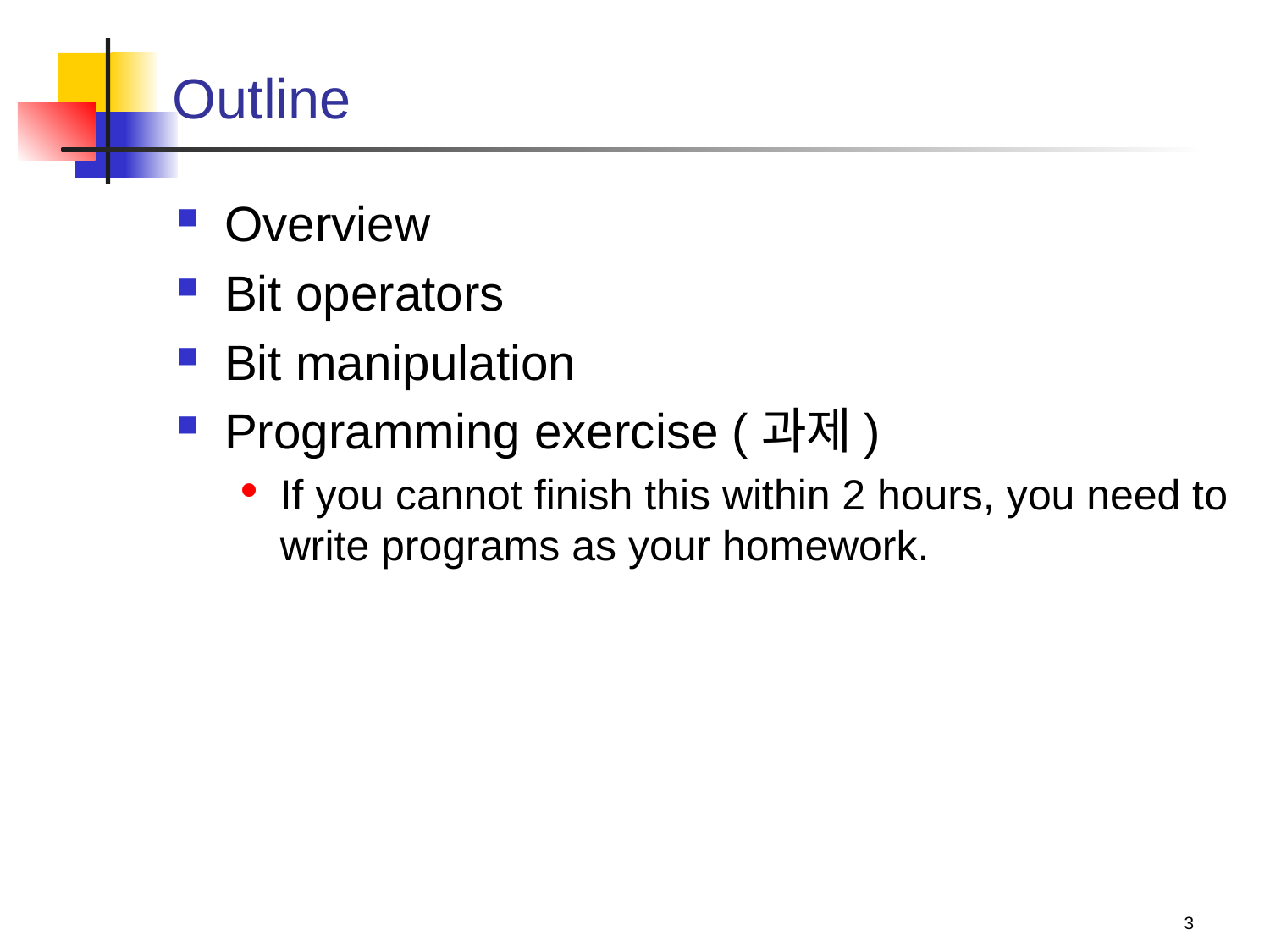

# Outline
Overview
Bit operators
Bit manipulation
Programming exercise (과제)
If you cannot finish this within 2 hours, you need to write programs as your homework.
3